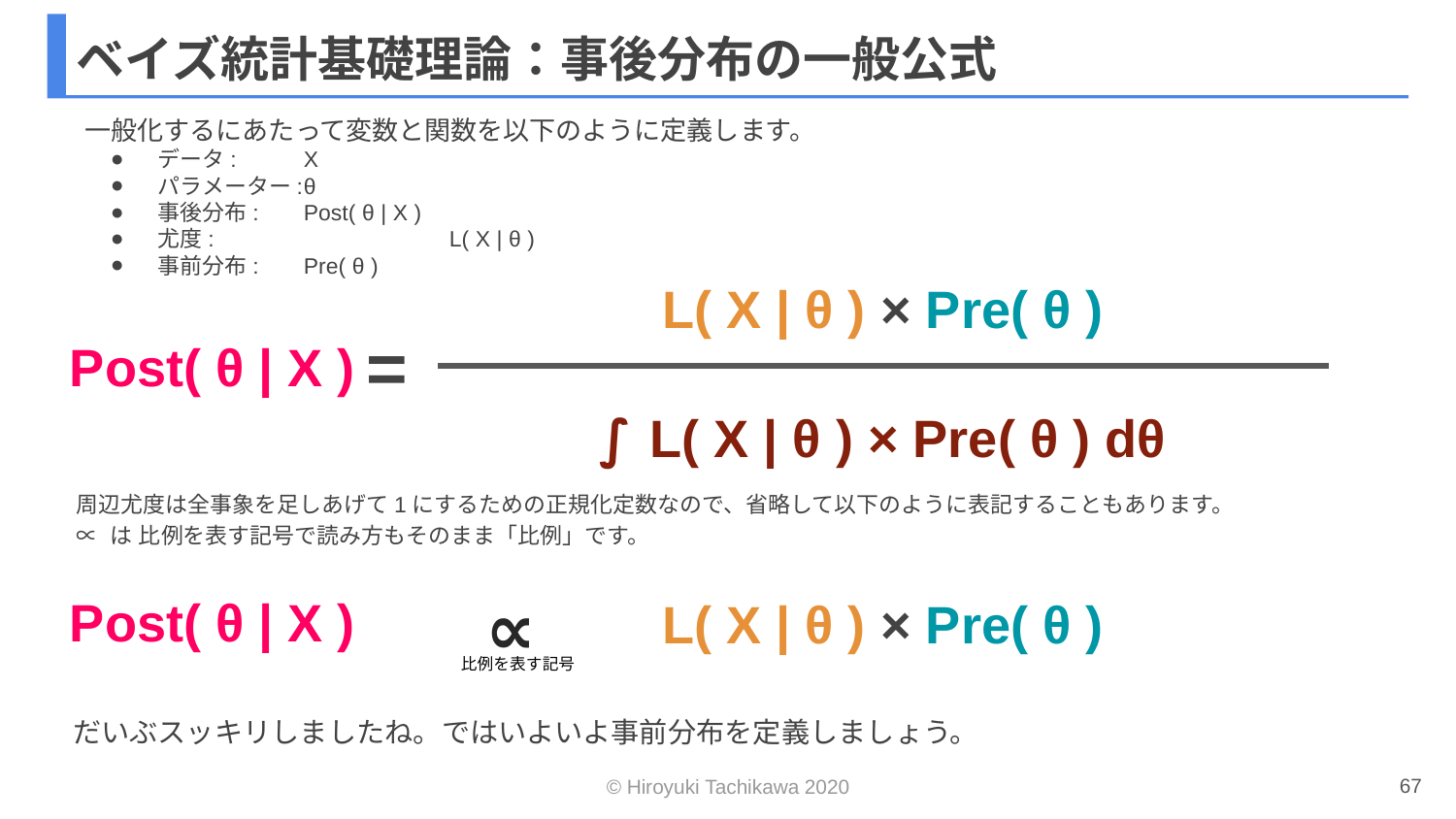

# ベイズ統計基礎理論：事後分布の一般公式
一般化するにあたって変数と関数を以下のように定義します。
データ:	X
パラメーター:	θ
事後分布:	Post( θ | X )
尤度:		L( X | θ )
事前分布:	Pre( θ )
L( X | θ ) × Pre( θ )
Post( θ | X )
=
∫ L( X | θ ) × Pre( θ ) dθ
周辺尤度は全事象を足しあげて1にするための正規化定数なので、省略して以下のように表記することもあります。
∝ は 比例を表す記号で読み方もそのまま「比例」です。

Post( θ | X )
L( X | θ ) × Pre( θ )
∝
比例を表す記号
だいぶスッキリしましたね。ではいよいよ事前分布を定義しましょう。
67